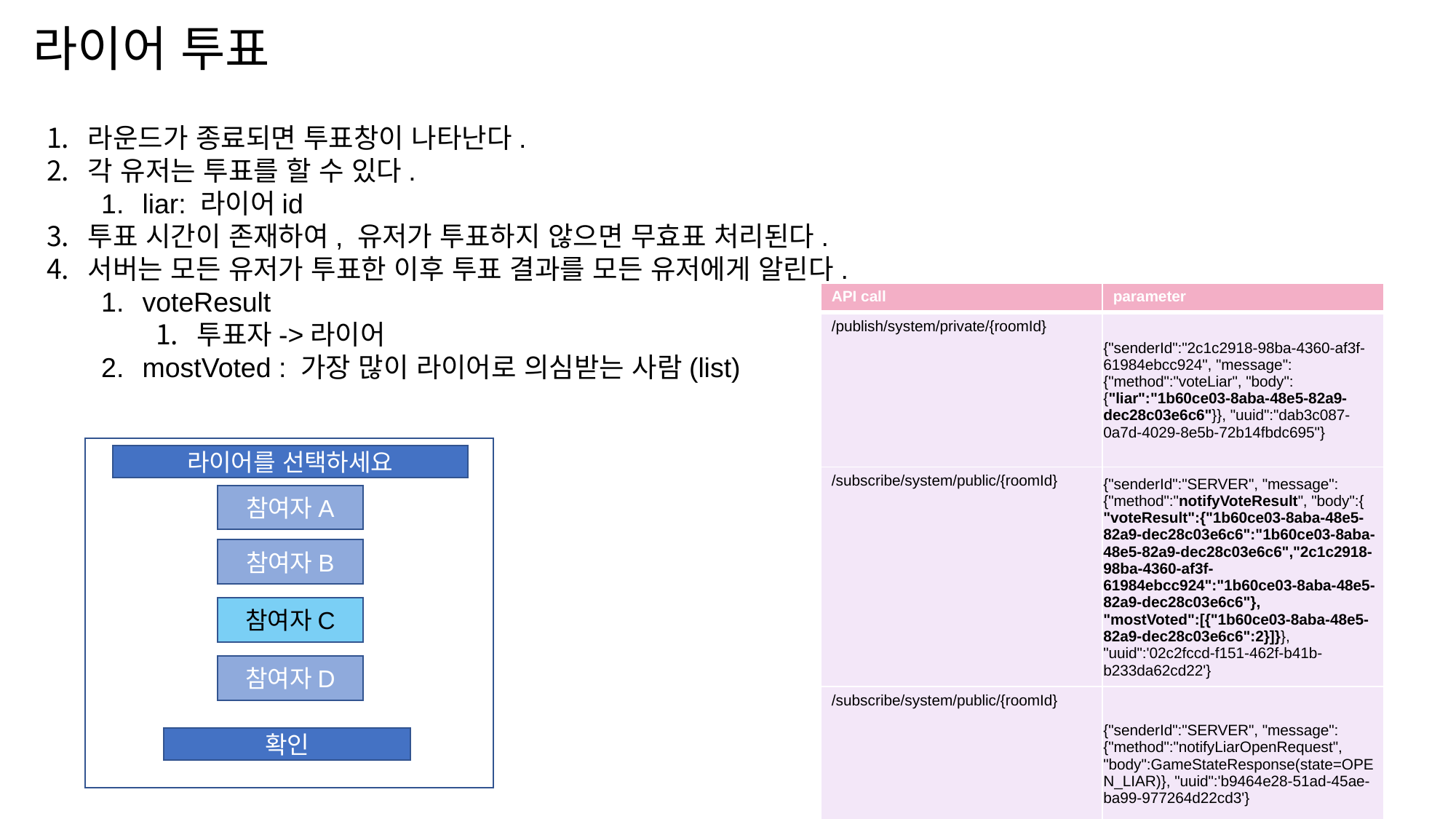

# 라이어 투표
라운드가 종료되면 투표창이 나타난다.
각 유저는 투표를 할 수 있다.
liar: 라이어id
투표 시간이 존재하여, 유저가 투표하지 않으면 무효표 처리된다.
서버는 모든 유저가 투표한 이후 투표 결과를 모든 유저에게 알린다.
voteResult
투표자->라이어
mostVoted : 가장 많이 라이어로 의심받는 사람(list)

| API call | parameter |
| --- | --- |
| /publish/system/private/{roomId} | {"senderId":"2c1c2918-98ba-4360-af3f-61984ebcc924", "message":{"method":"voteLiar", "body":{"liar":"1b60ce03-8aba-48e5-82a9-dec28c03e6c6"}}, "uuid":"dab3c087-0a7d-4029-8e5b-72b14fbdc695"} |
| /subscribe/system/public/{roomId} | {"senderId":"SERVER", "message":{"method":"notifyVoteResult", "body":{ "voteResult":{"1b60ce03-8aba-48e5-82a9-dec28c03e6c6":"1b60ce03-8aba-48e5-82a9-dec28c03e6c6","2c1c2918-98ba-4360-af3f-61984ebcc924":"1b60ce03-8aba-48e5-82a9-dec28c03e6c6"}, "mostVoted":[{"1b60ce03-8aba-48e5-82a9-dec28c03e6c6":2}]}}, "uuid":'02c2fccd-f151-462f-b41b-b233da62cd22'} |
| /subscribe/system/public/{roomId} | {"senderId":"SERVER", "message":{"method":"notifyLiarOpenRequest", "body":GameStateResponse(state=OPEN\_LIAR)}, "uuid":'b9464e28-51ad-45ae-ba99-977264d22cd3'} |

라이어를 선택하세요
참여자A
참여자B
참여자C
참여자D
확인